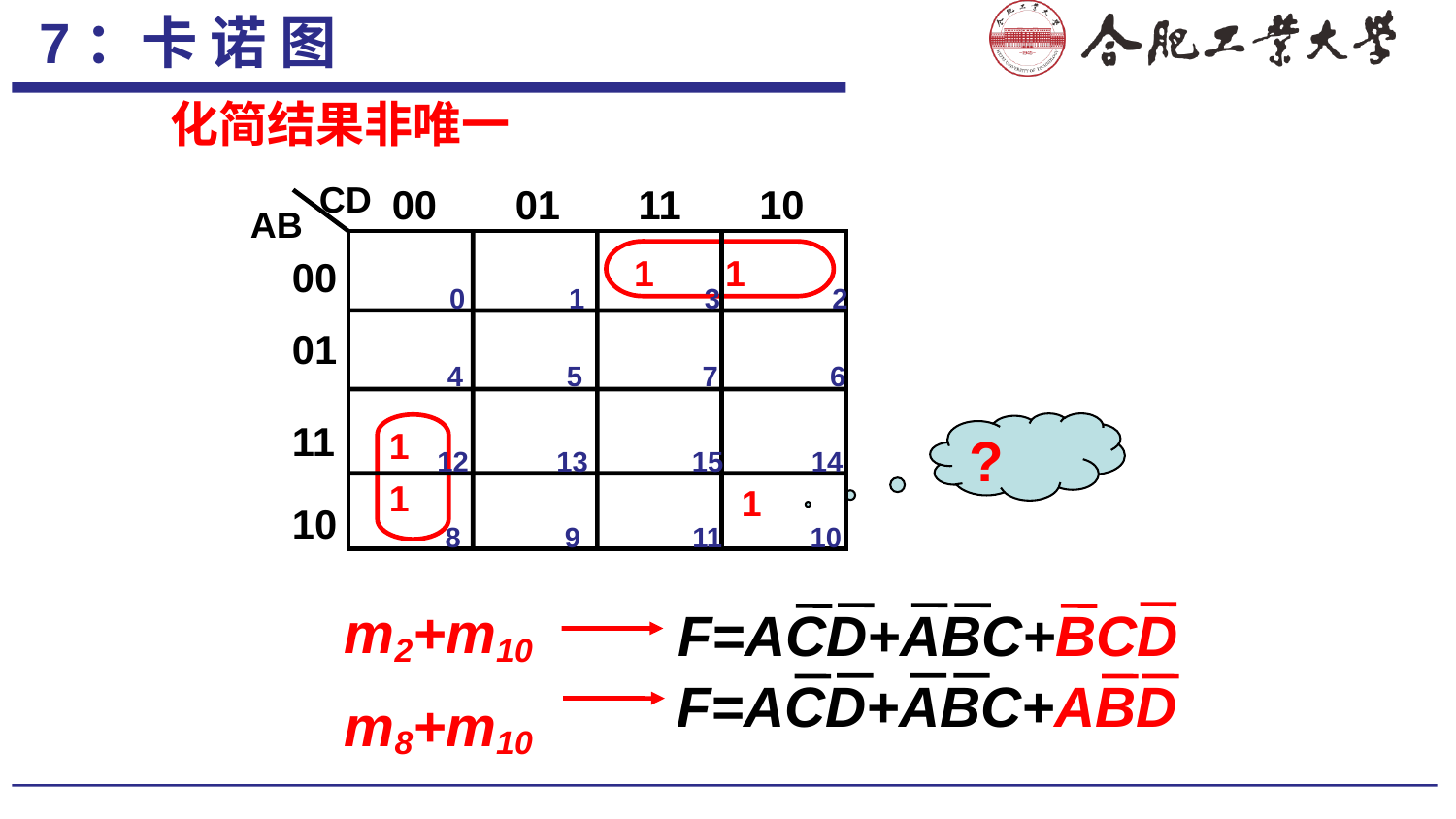

7：卡 诺 图
化简结果非唯一
CD
    00       01       11       10

AB

00
 0             1               3              2

01
 4             5               7              6

11
 12           13             15           14

10
 8             9              11           10

  1       1
?
  1
  1

1
m2+m10
m8+m10
F=ACD+ABC+BCD

F=ACD+ABC+ABD